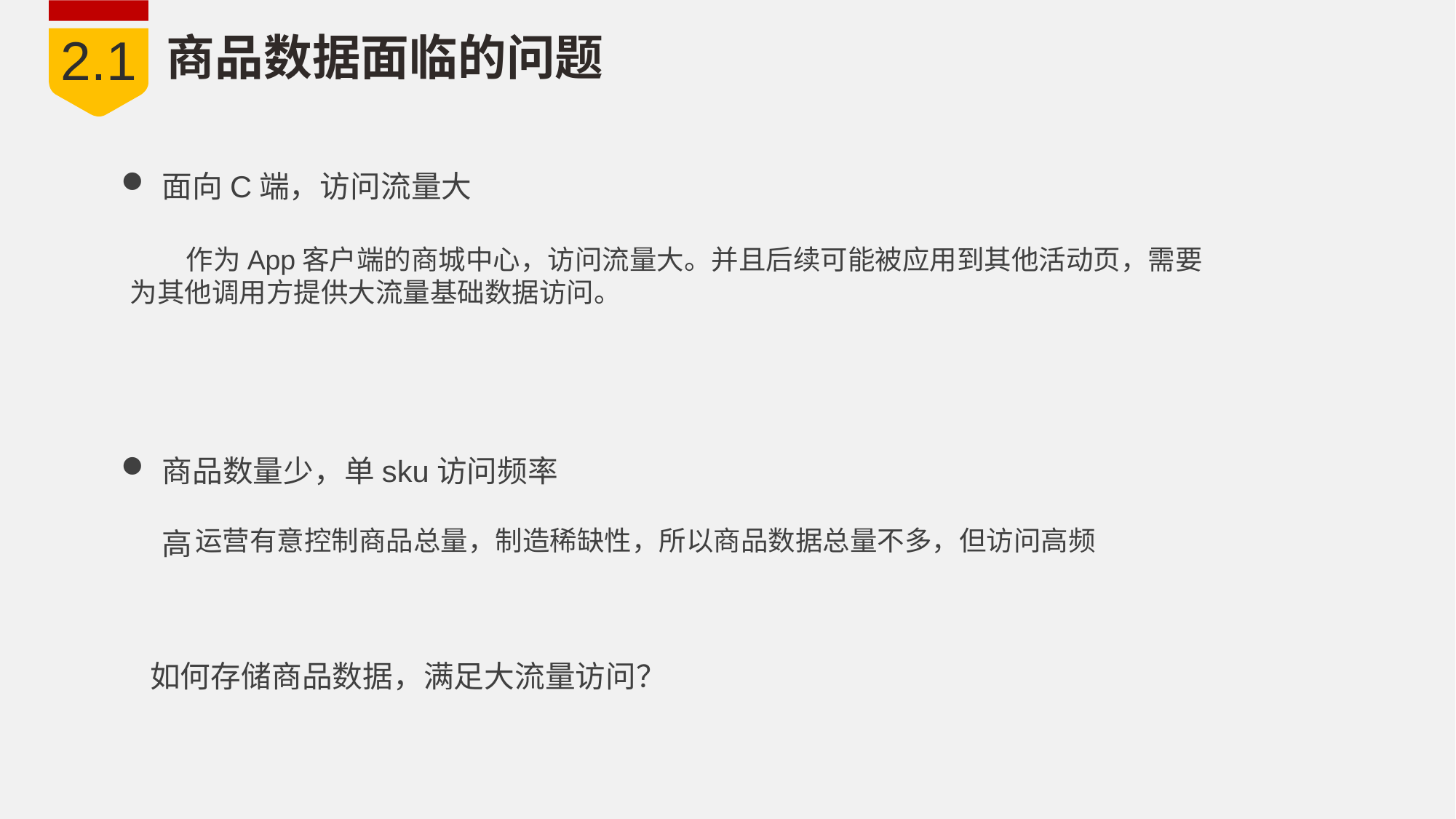

2.1
商品数据面临的问题
面向C端，访问流量大
        作为App客户端的商城中心，访问流量大。并且后续可能被应用到其他活动页，需要为其他调用方提供大流量基础数据访问。
商品数量少，单sku访问频率高
运营有意控制商品总量，制造稀缺性，所以商品数据总量不多，但访问高频
如何存储商品数据，满足大流量访问？